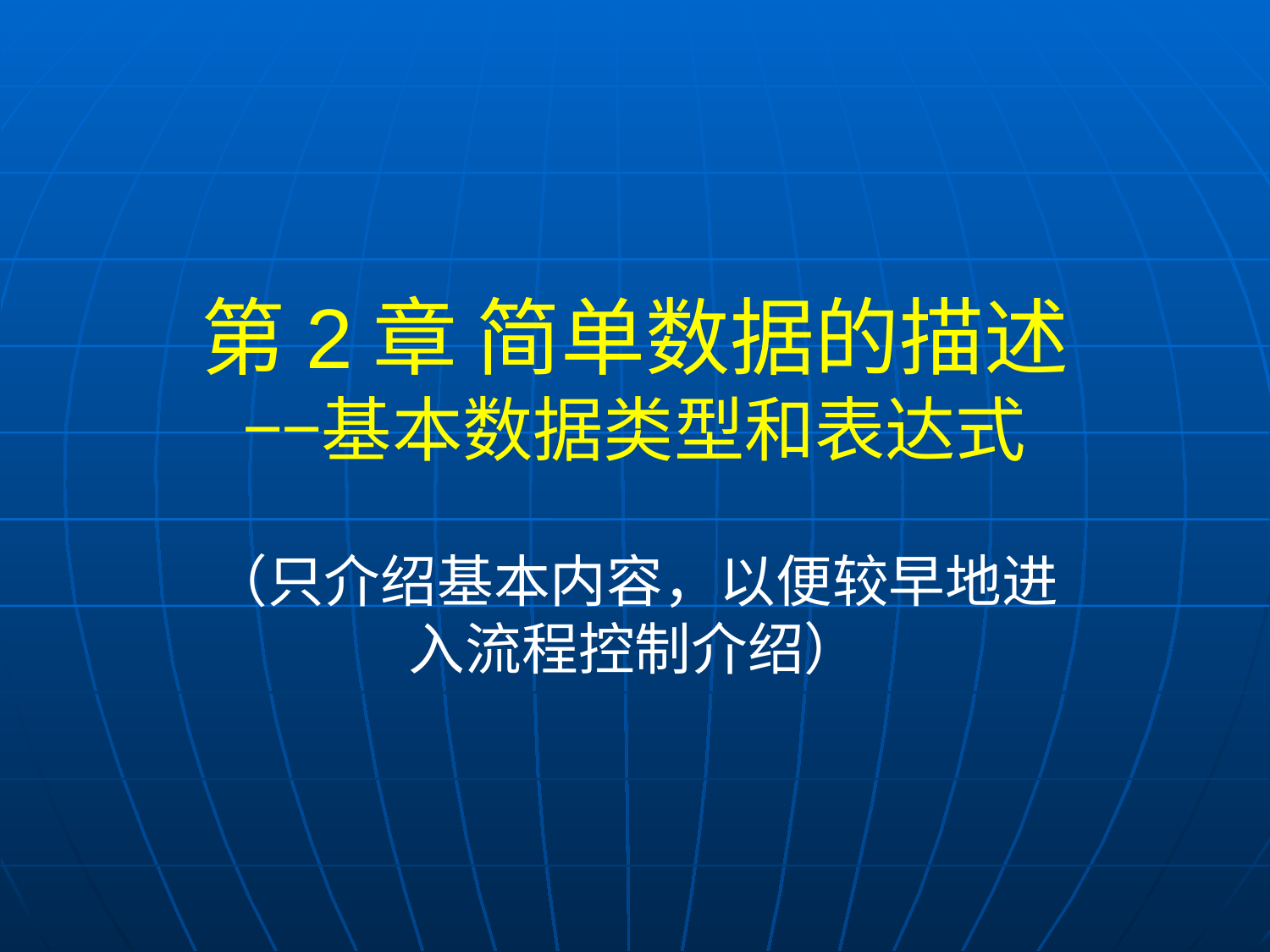

# 第2章 简单数据的描述 −−基本数据类型和表达式
（只介绍基本内容，以便较早地进入流程控制介绍）